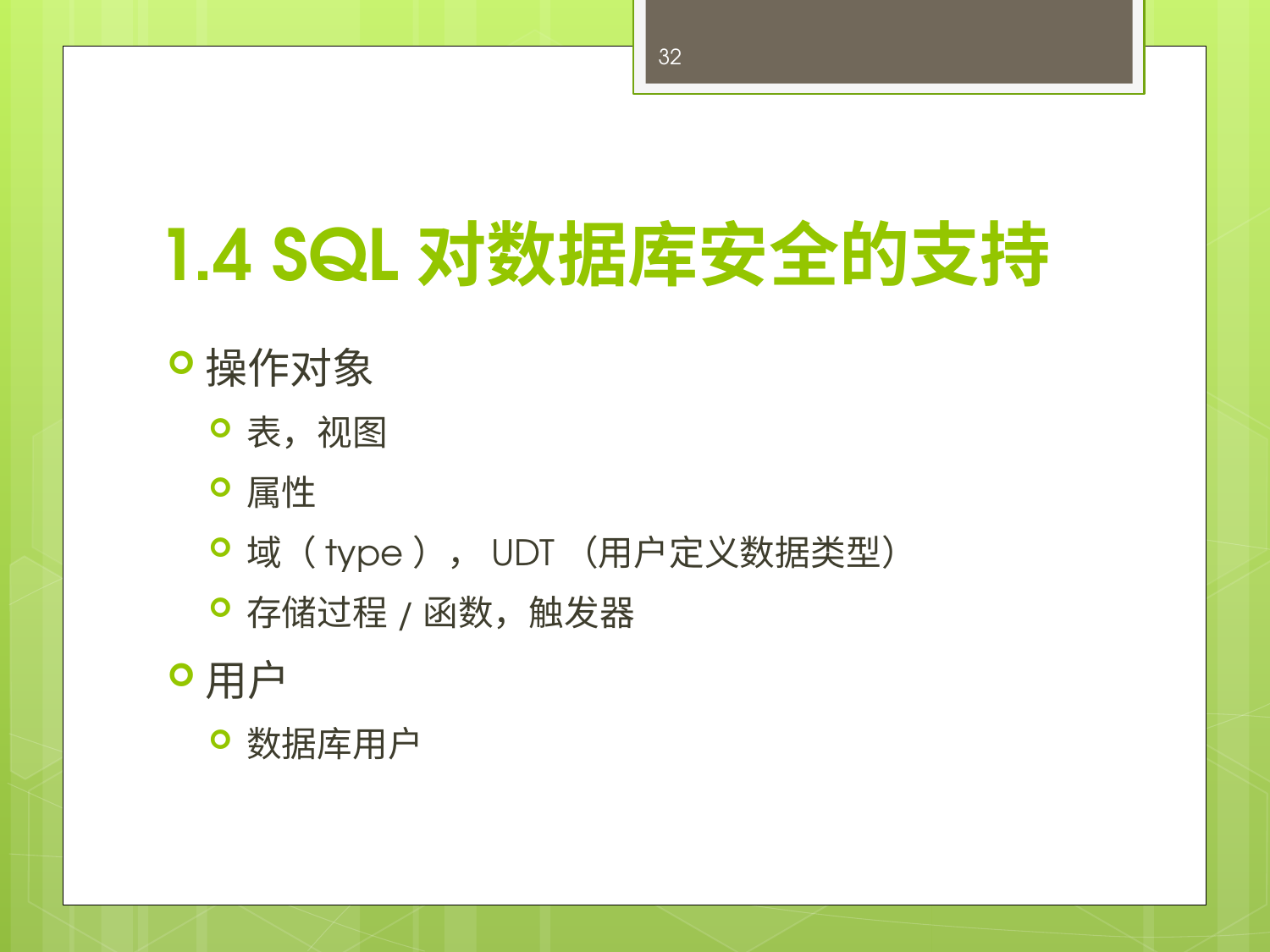

32
# 1.4 SQL对数据库安全的支持
操作对象
表，视图
属性
域（type），UDT（用户定义数据类型）
存储过程/函数，触发器
用户
数据库用户